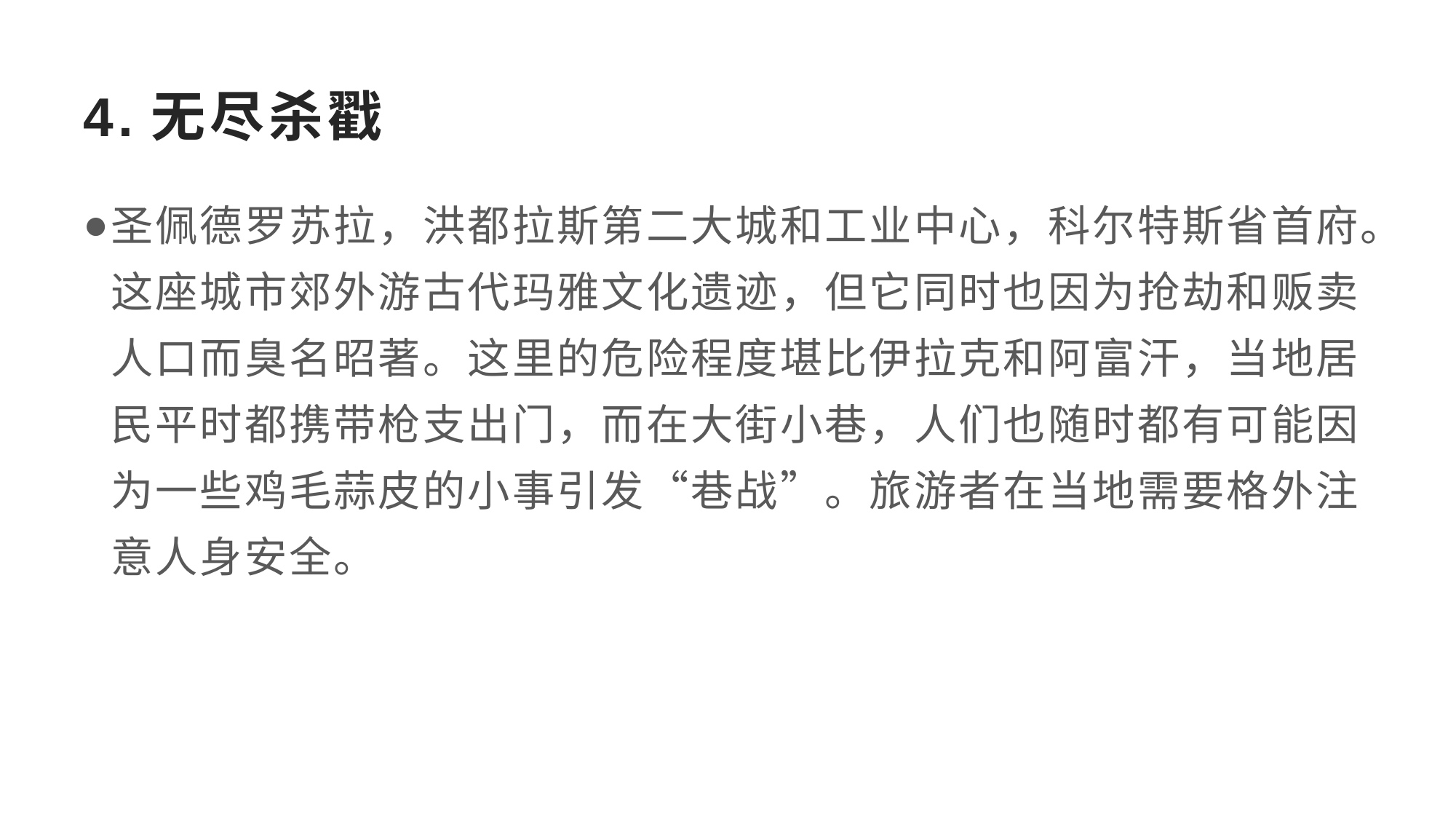

# 4.无尽杀戳
圣佩德罗苏拉，洪都拉斯第二大城和工业中心，科尔特斯省首府。这座城市郊外游古代玛雅文化遗迹，但它同时也因为抢劫和贩卖人口而臭名昭著。这里的危险程度堪比伊拉克和阿富汗，当地居民平时都携带枪支出门，而在大街小巷，人们也随时都有可能因为一些鸡毛蒜皮的小事引发“巷战”。旅游者在当地需要格外注意人身安全。